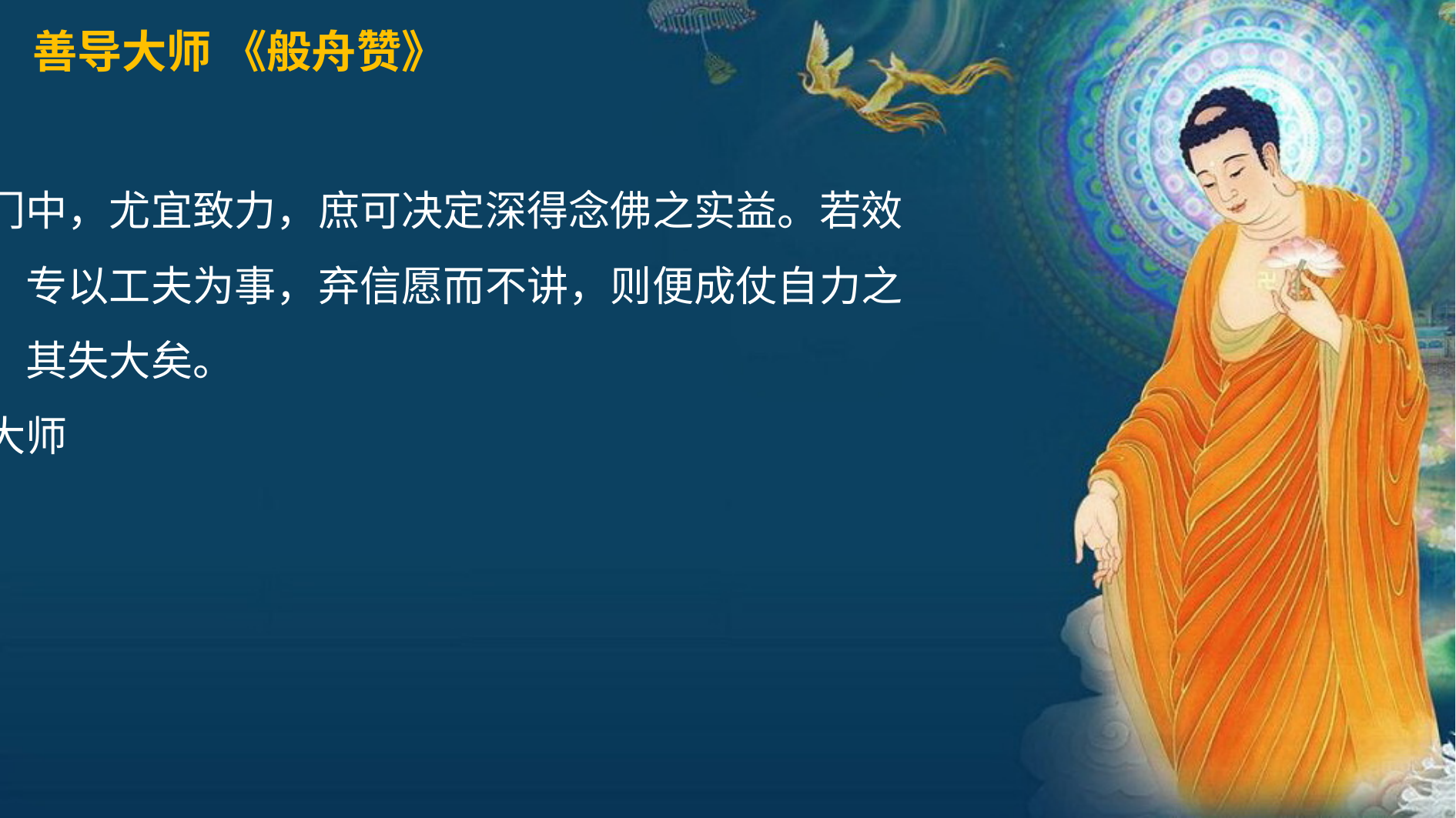

善导大师 《般舟赞》

                   信愿门中，尤宜致力，庶可决定深得念佛之实益。若效
                   他宗，专以工夫为事，弃信愿而不讲，则便成仗自力之
                   法门，其失大矣。
                   印光大师